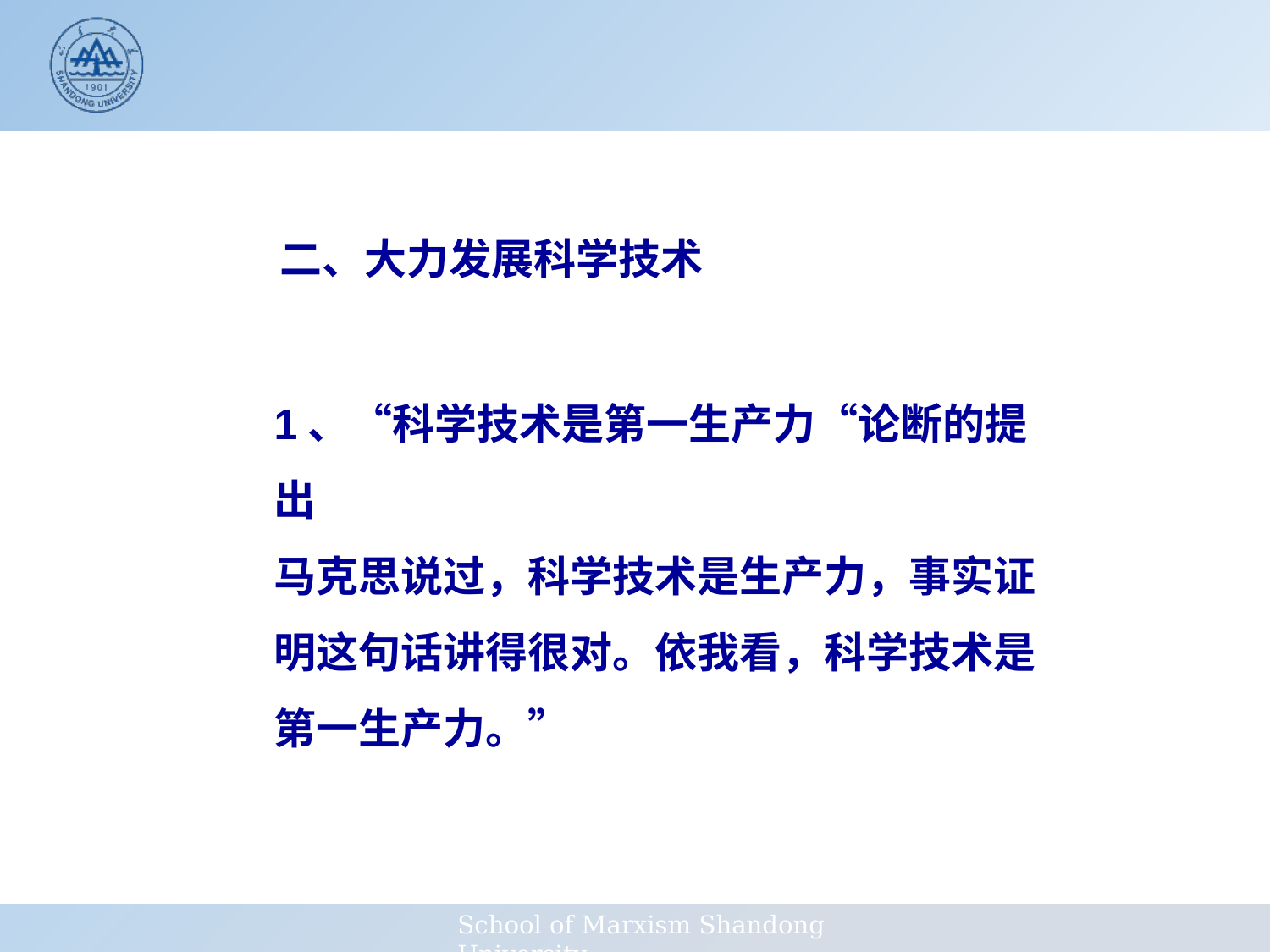

二、大力发展科学技术
1、“科学技术是第一生产力“论断的提出
马克思说过，科学技术是生产力，事实证明这句话讲得很对。依我看，科学技术是第一生产力。”